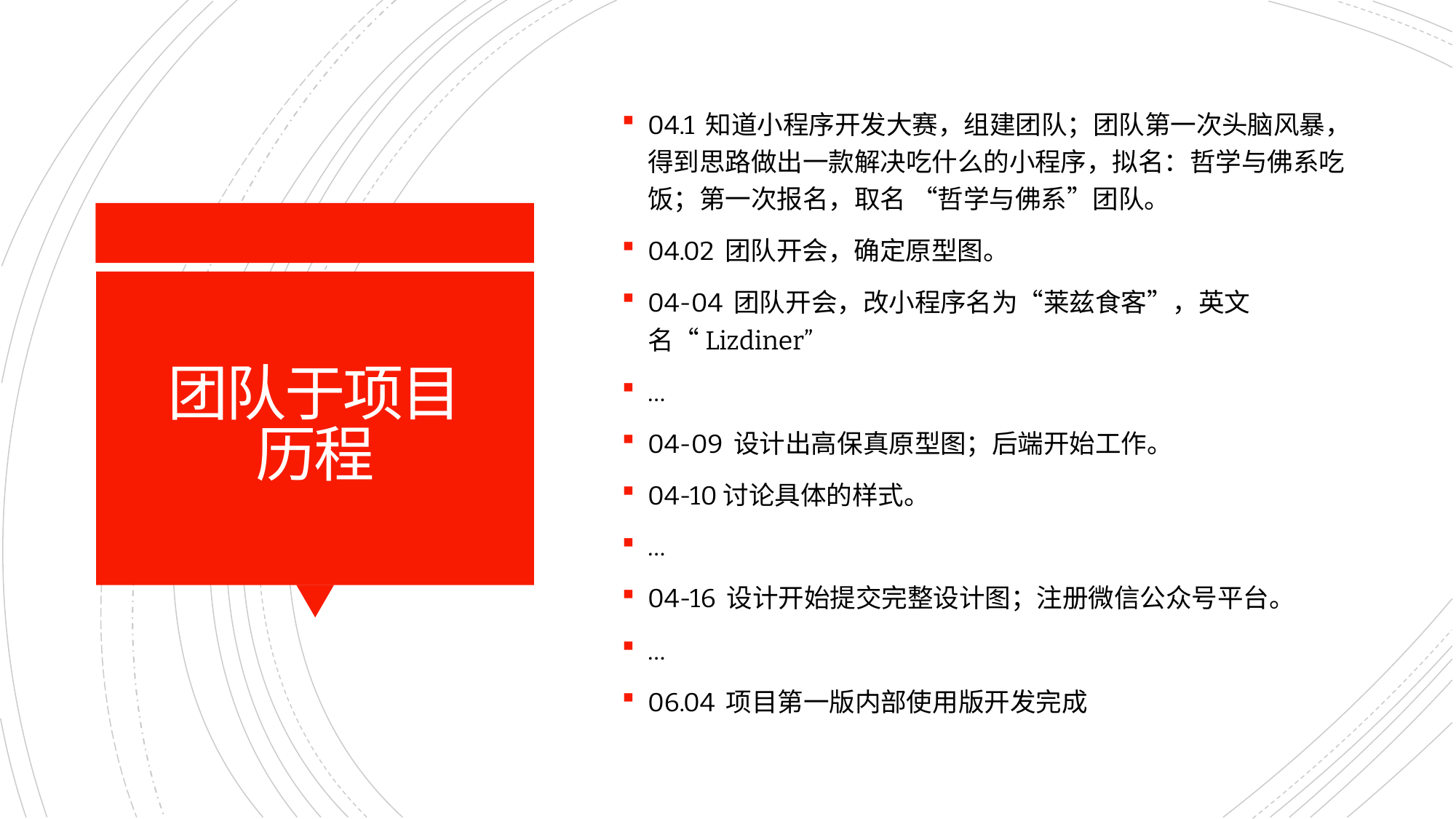

04.1 知道小程序开发大赛，组建团队；团队第一次头脑风暴，得到思路做出一款解决吃什么的小程序，拟名：哲学与佛系吃饭；第一次报名，取名 “哲学与佛系”团队。
04.02 团队开会，确定原型图。
04-04 团队开会，改小程序名为“莱兹食客”，英文名“Lizdiner”
…
04-09 设计出高保真原型图；后端开始工作。
04-10讨论具体的样式。
…
04-16 设计开始提交完整设计图；注册微信公众号平台。
…
06.04 项目第一版内部使用版开发完成
# 团队于项目 历程